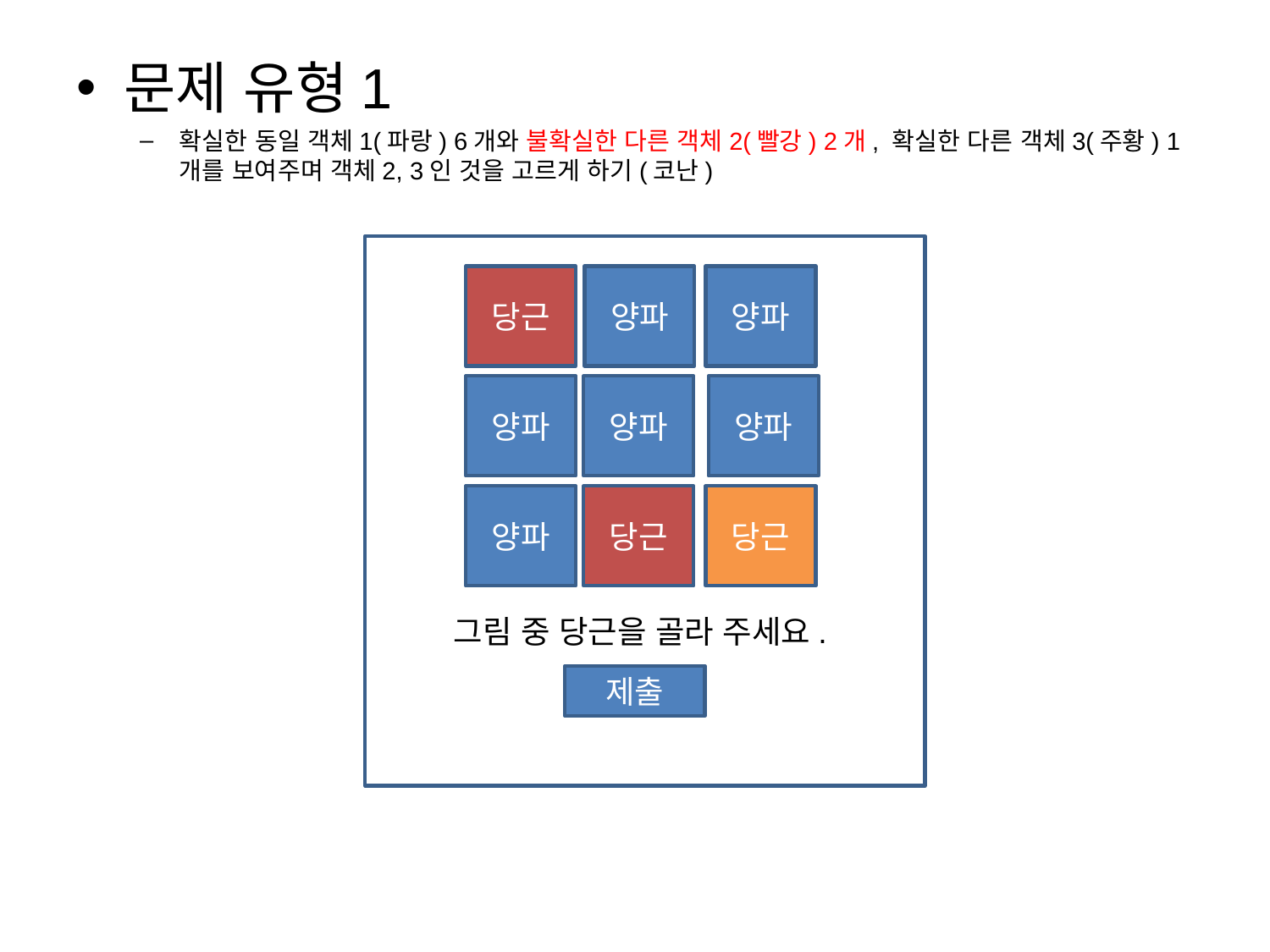

문제 유형1
확실한 동일 객체1(파랑) 6개와 불확실한 다른 객체2(빨강) 2개, 확실한 다른 객체3(주황) 1개를 보여주며 객체2, 3인 것을 고르게 하기(코난)

당근
양파
양파
양파
양파
양파
양파
당근
당근
그림 중 당근을 골라 주세요.
제출